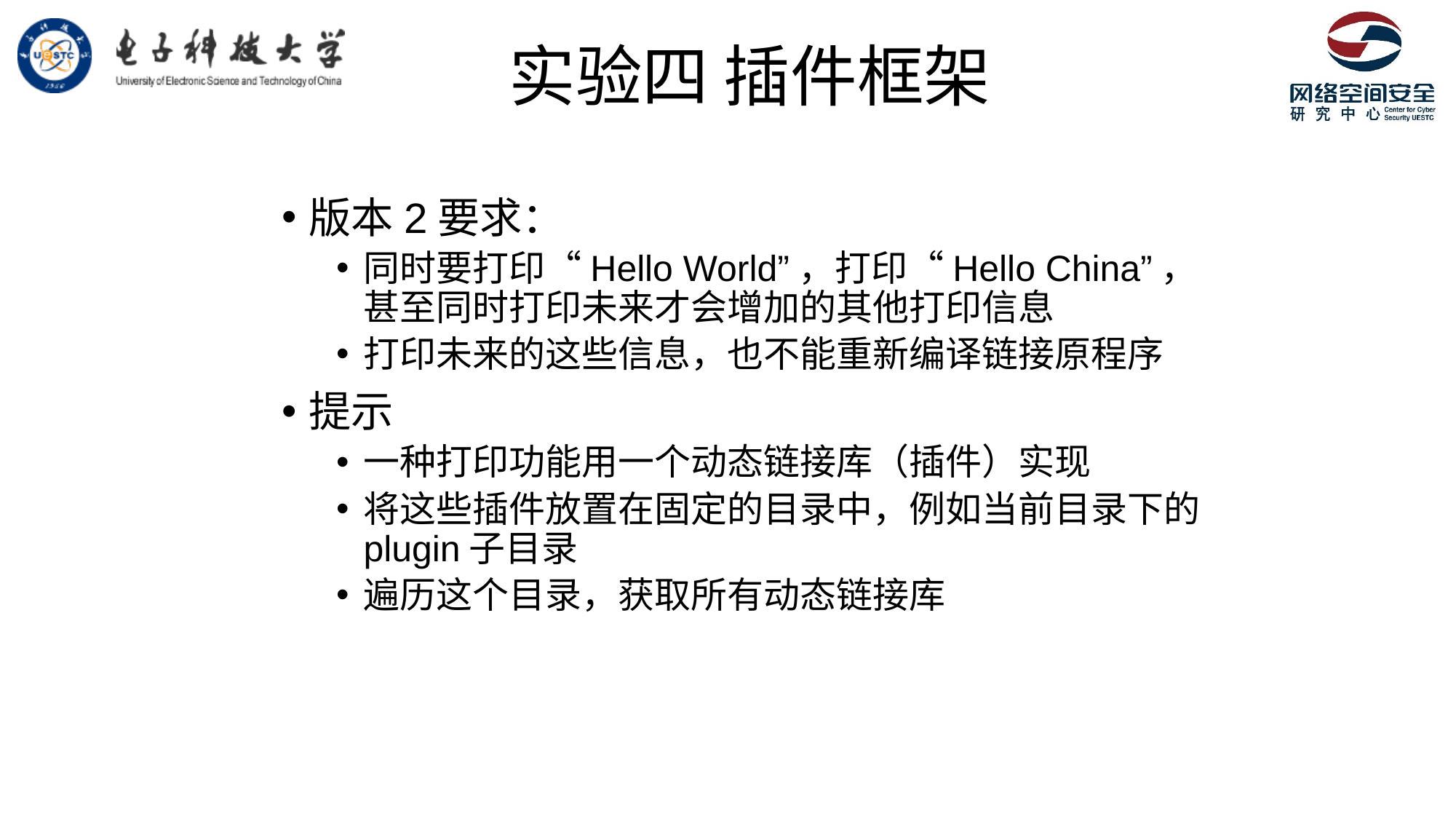

# 实验四 插件框架
版本2要求：
同时要打印“Hello World”，打印“Hello China”，甚至同时打印未来才会增加的其他打印信息
打印未来的这些信息，也不能重新编译链接原程序
提示
一种打印功能用一个动态链接库（插件）实现
将这些插件放置在固定的目录中，例如当前目录下的plugin子目录
遍历这个目录，获取所有动态链接库